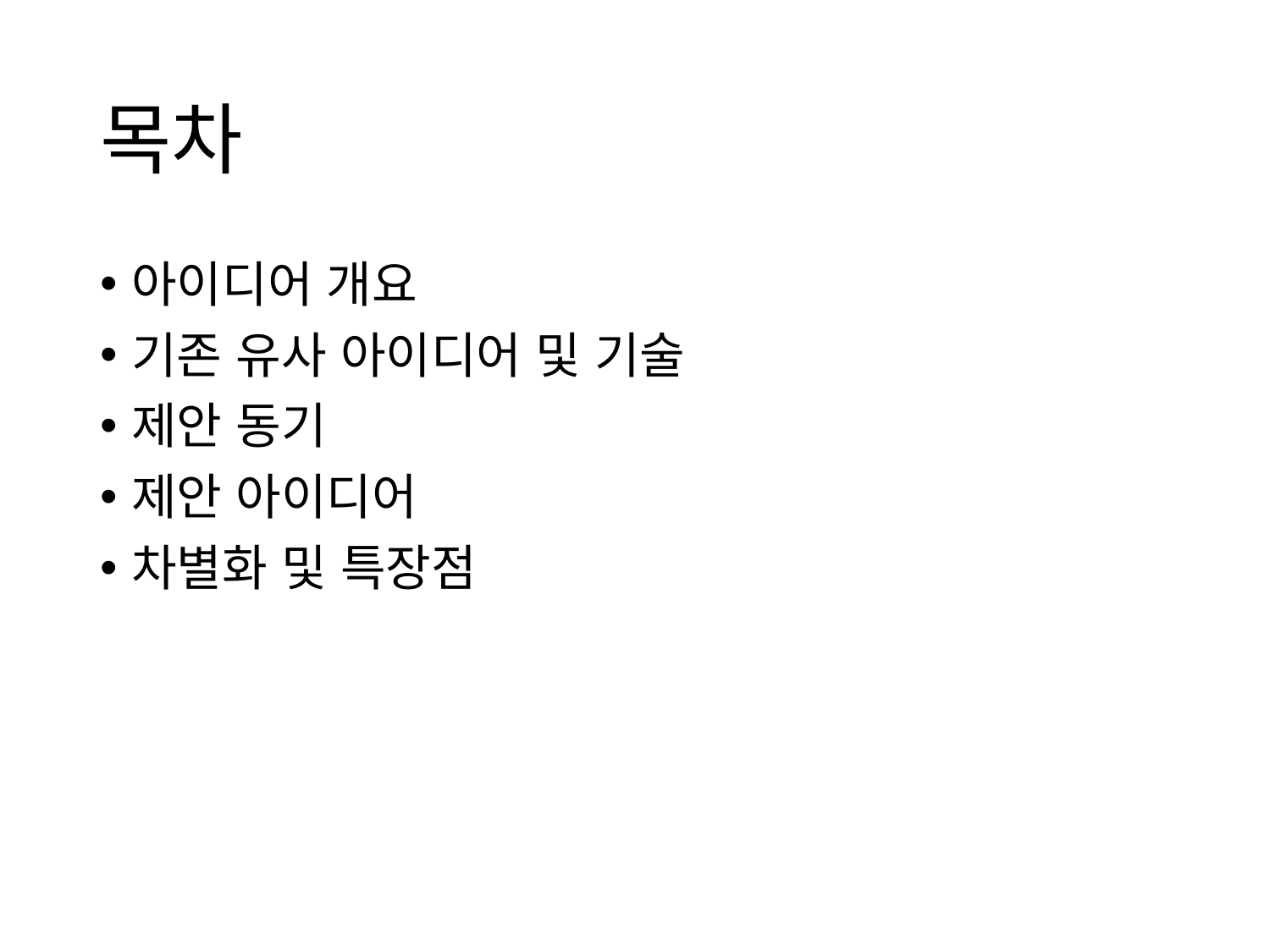

# 목차
아이디어 개요
기존 유사 아이디어 및 기술
제안 동기
제안 아이디어
차별화 및 특장점